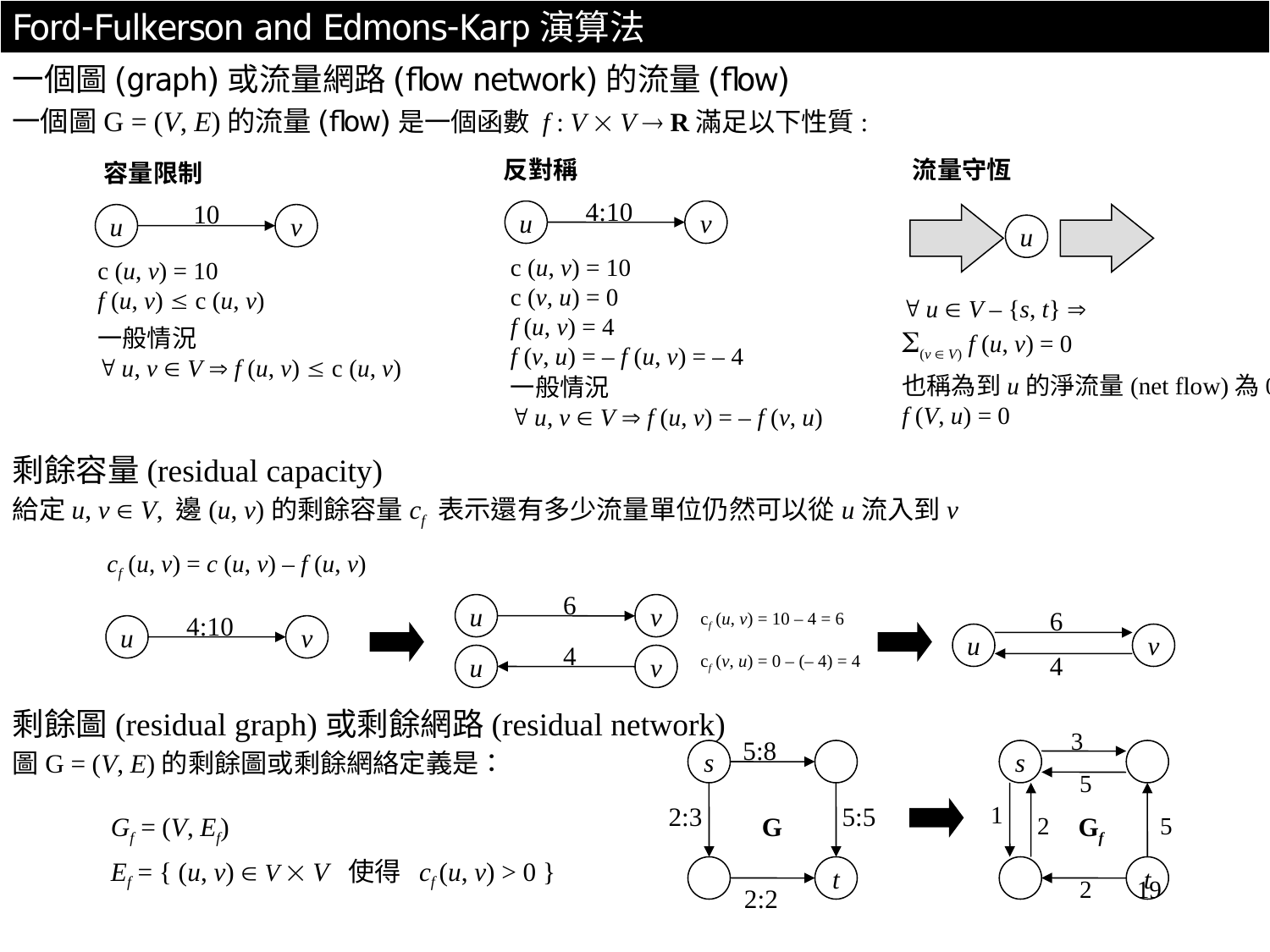

Ford-Fulkerson and Edmons-Karp演算法
一個圖(graph)或流量網路(flow network)的流量(flow)
一個圖G = (V, E)的流量(flow)是一個函數 f : V × V → R滿足以下性質:
反對稱
流量守恆
 容量限制
4:10
10
u
v
u
v

u

c (u, v) = 10
c (v, u) = 0
f (u, v) = 4
f (v, u) = – f (u, v) = – 4

一般情況
∀ u, v ∈ V ⇒ f (u, v) = – f (v, u)
c (u, v) = 10
f (u, v) ≤ c (u, v)

一般情況
∀ u, v ∈ V ⇒ f (u, v) ≤ c (u, v)
∀ u ∈ V – {s, t} ⇒
Σ(v ∈ V) f (u, v) = 0

也稱為到u的淨流量(net flow)為0:
f (V, u) = 0
剩餘容量(residual capacity)
給定u, v ∈ V, 邊(u, v)的剩餘容量cf 表示還有多少流量單位仍然可以從u流入到v
cf (u, v) = c (u, v) – f (u, v)
6
u
v
6
cf (u, v) = 10 – 4 = 6
4:10
u
v

u
v
4

cf (v, u) = 0 – (– 4) = 4
4
u
v

剩餘圖(residual graph)或剩餘網路(residual network)
3
5:8
圖G = (V, E)的剩餘圖或剩餘網絡定義是：
s

s

5

2:3
5:5
1

Gf = (V, Ef)

Ef = { (u, v) ∈ V × V  使得  cf (u, v) > 0 }
2
5

t

t
2
2:2

G
Gf
19